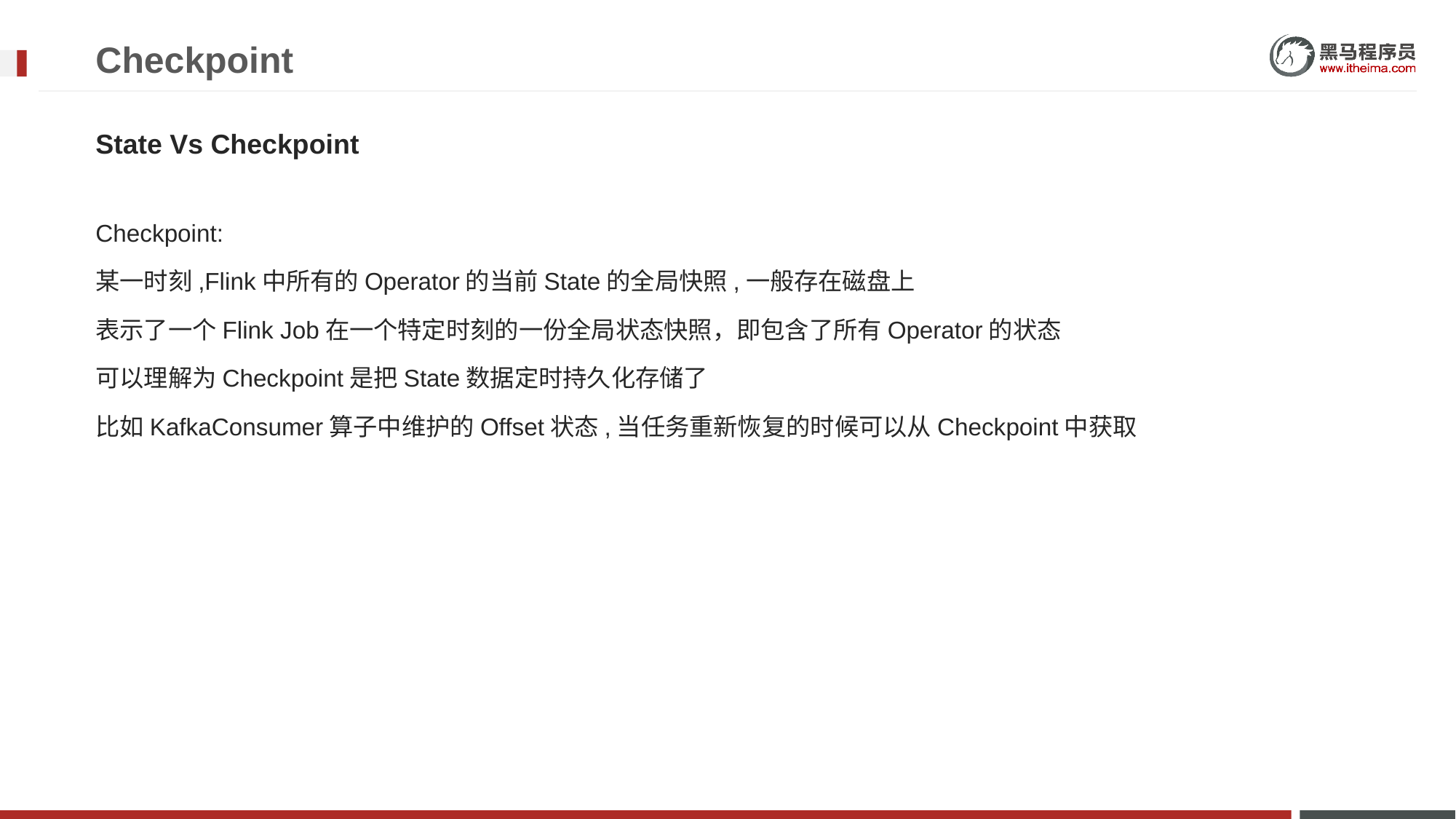

# Checkpoint
State Vs Checkpoint
Checkpoint:
某一时刻,Flink中所有的Operator的当前State的全局快照,一般存在磁盘上
表示了一个Flink Job在一个特定时刻的一份全局状态快照，即包含了所有Operator的状态
可以理解为Checkpoint是把State数据定时持久化存储了
比如KafkaConsumer算子中维护的Offset状态,当任务重新恢复的时候可以从Checkpoint中获取